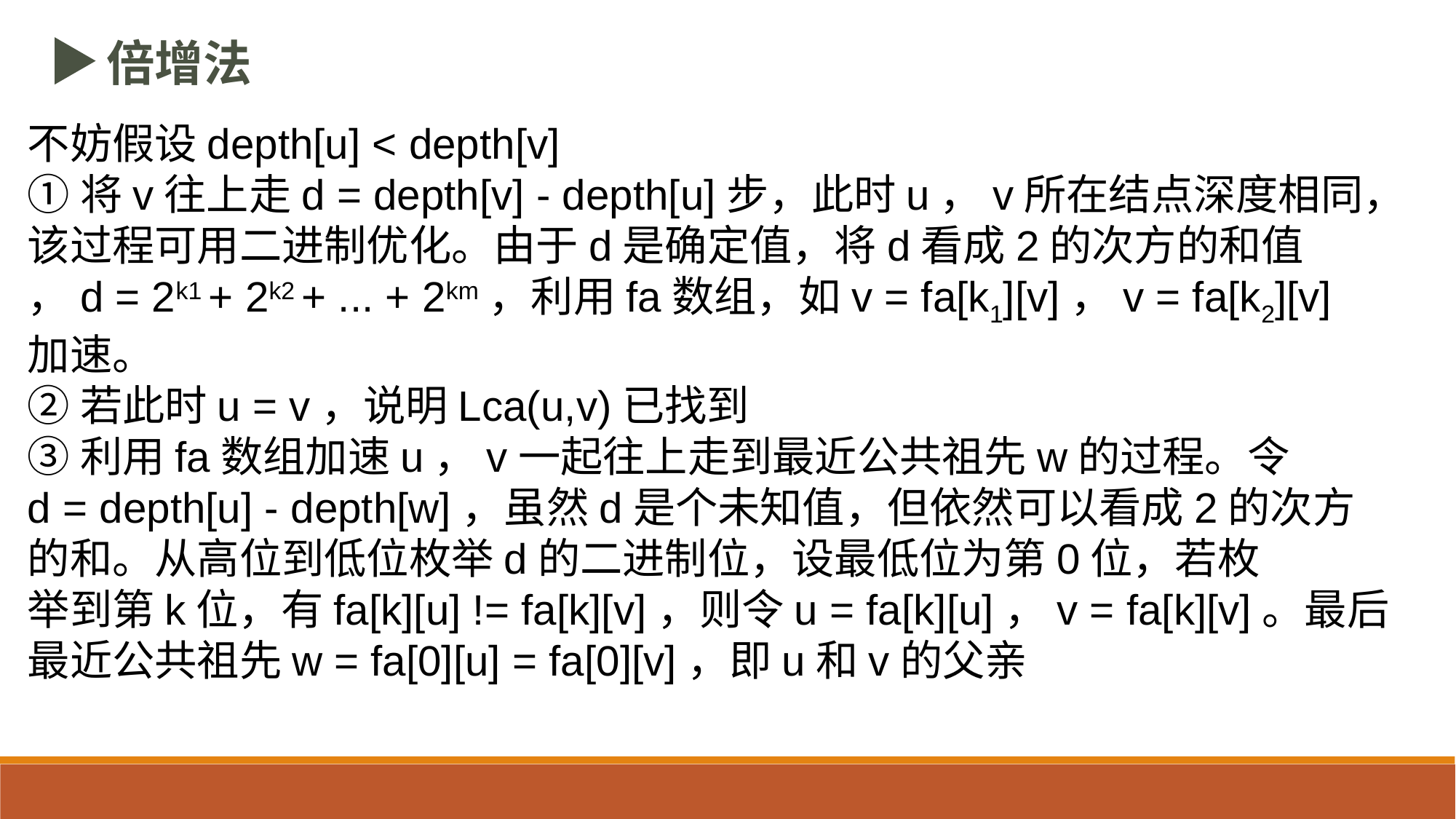

倍增法

不妨假设depth[u] < depth[v]
①将v往上走d = depth[v] - depth[u]步，此时u，v所在结点深度相同，
该过程可用二进制优化。由于d是确定值，将d看成2的次方的和值
，d = 2k1 + 2k2 + ... + 2km，利用fa数组，如v = fa[k1][v]，v = fa[k2][v]
加速。
②若此时u = v，说明Lca(u,v)已找到
③利用fa数组加速u，v一起往上走到最近公共祖先w的过程。令
d = depth[u] - depth[w]，虽然d是个未知值，但依然可以看成2的次方
的和。从高位到低位枚举d的二进制位，设最低位为第0位，若枚
举到第k位，有fa[k][u] != fa[k][v]，则令u = fa[k][u]，v = fa[k][v]。最后最近公共祖先w = fa[0][u] = fa[0][v]，即u和v的父亲